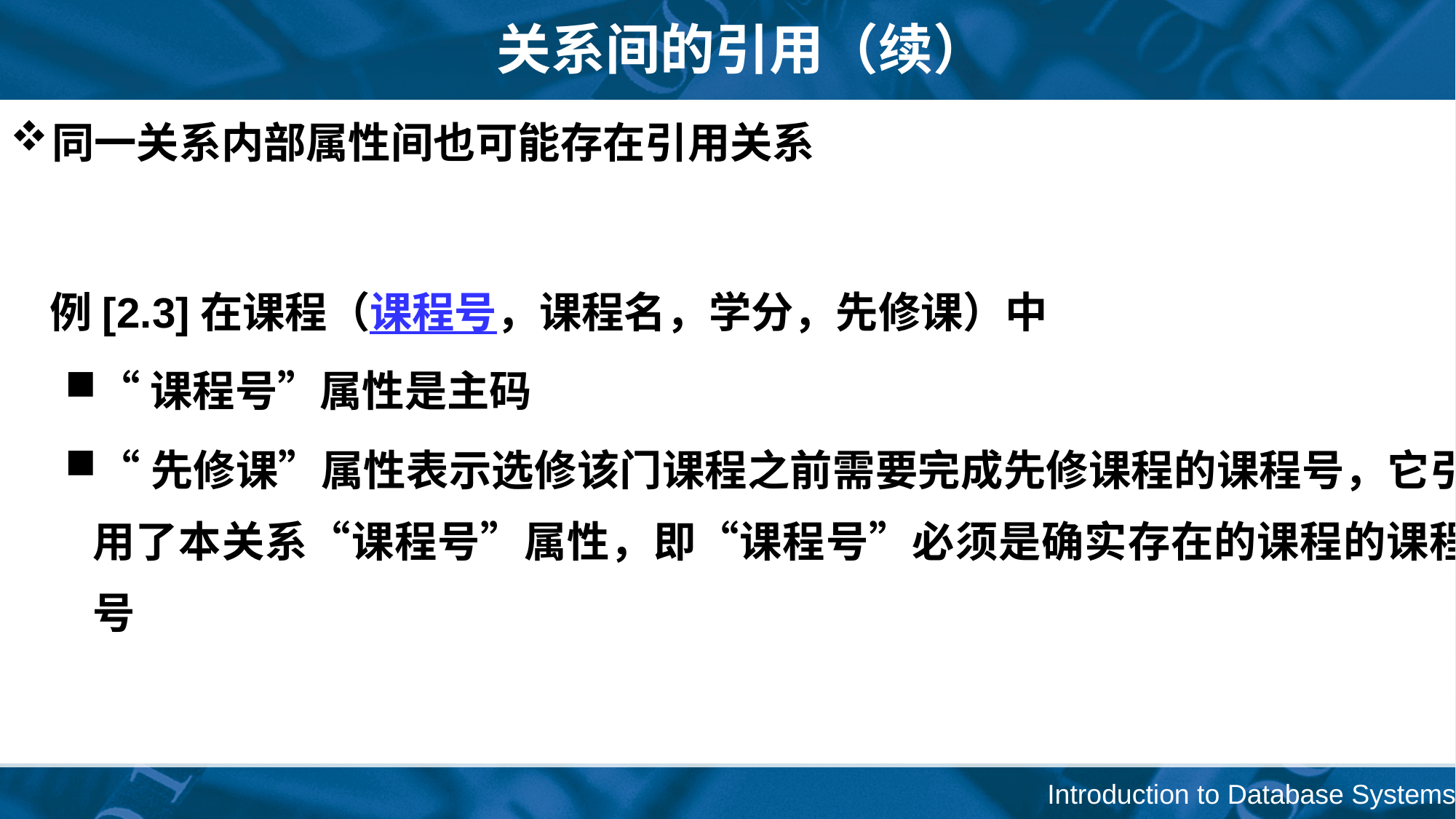

# 关系间的引用（续）
同一关系内部属性间也可能存在引用关系

   例[2.3]在课程（课程号，课程名，学分，先修课）中
“课程号”属性是主码
“先修课”属性表示选修该门课程之前需要完成先修课程的课程号，它引用了本关系“课程号”属性，即“课程号”必须是确实存在的课程的课程号